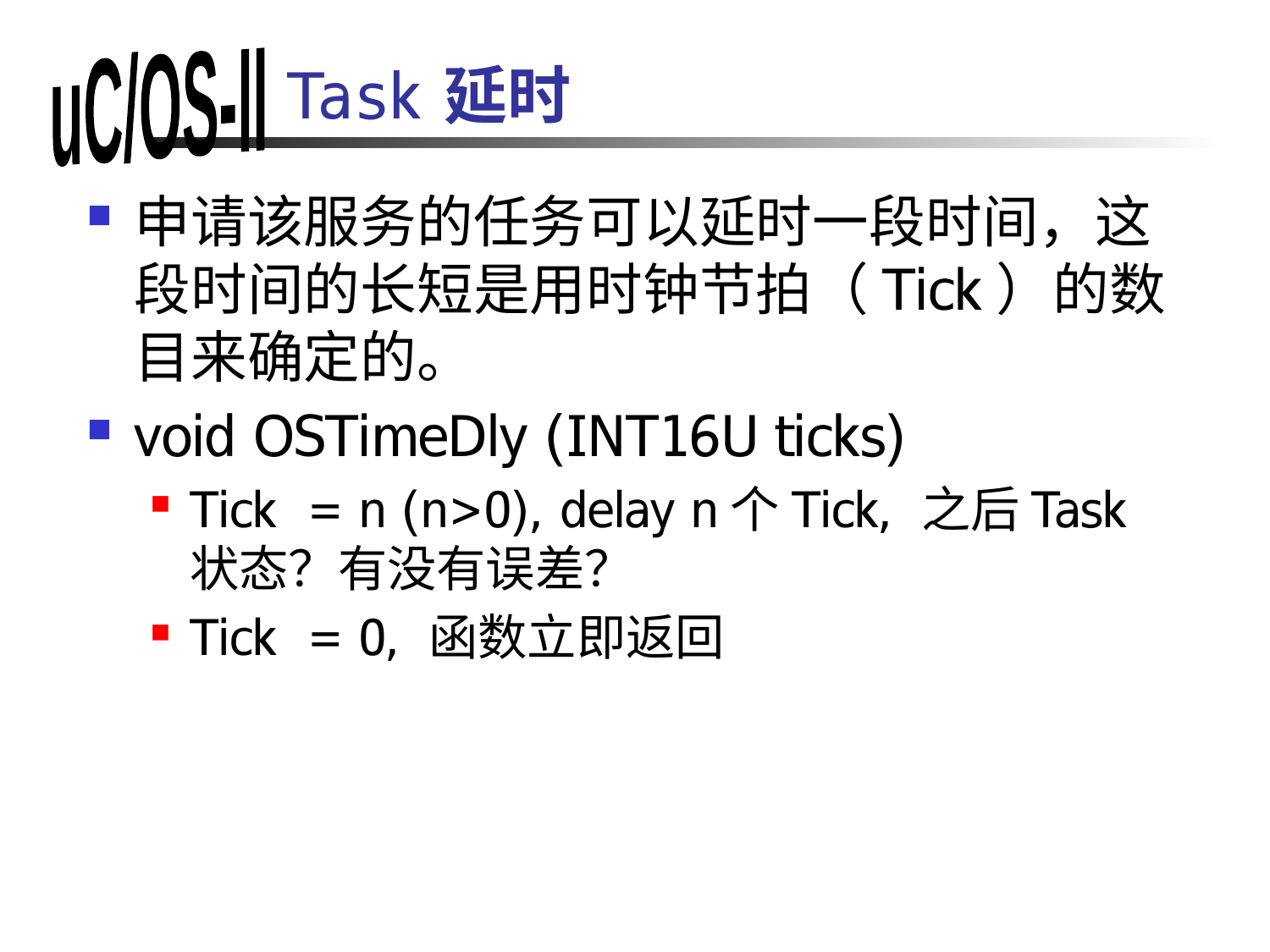

# Task延时
申请该服务的任务可以延时一段时间，这段时间的长短是用时钟节拍（Tick）的数目来确定的。
void OSTimeDly (INT16U ticks)
Tick  = n (n>0), delay n个Tick, 之后Task状态？有没有误差？
Tick  = 0, 函数立即返回